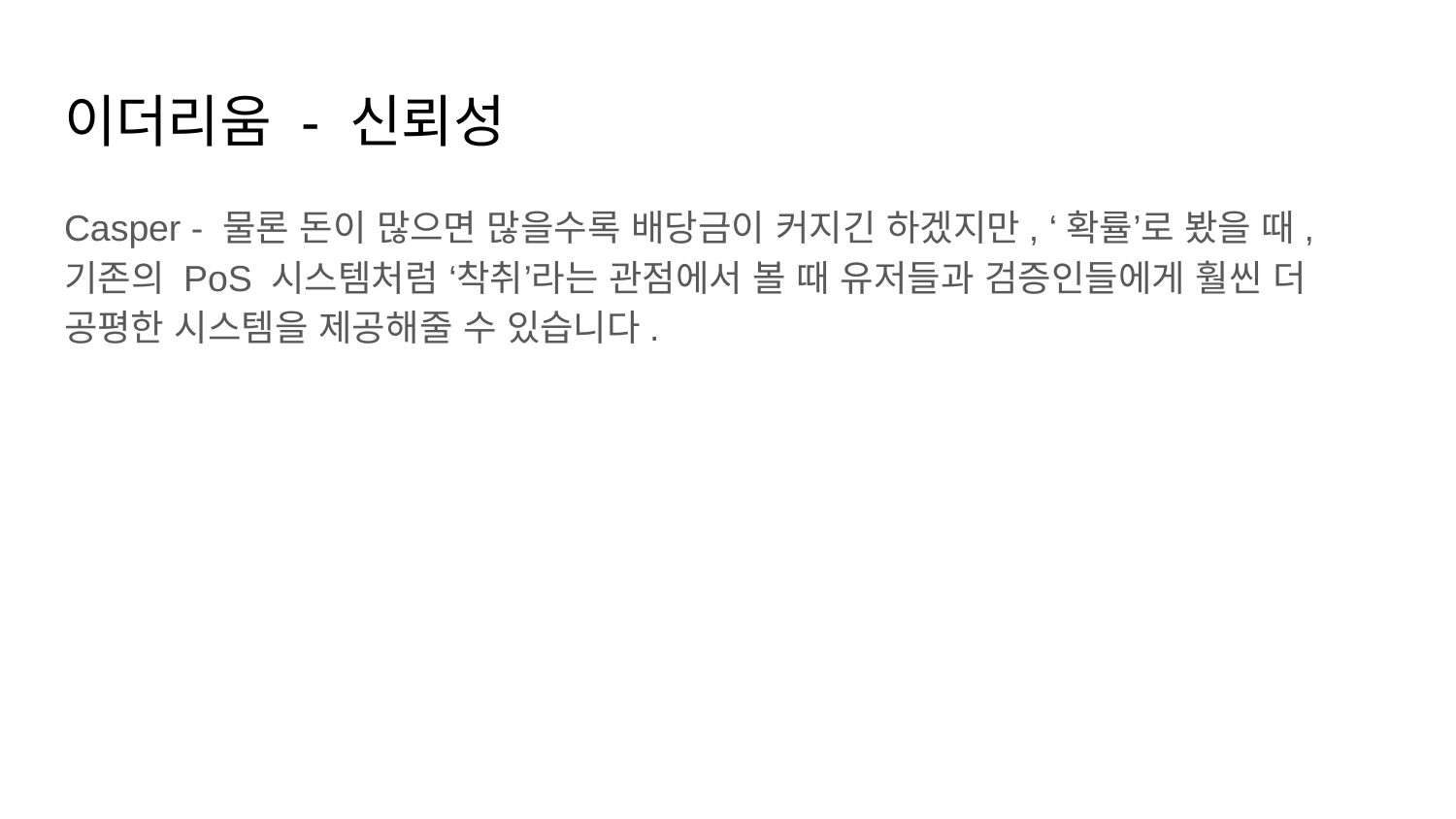

# 이더리움 - 신뢰성
Casper - 물론 돈이 많으면 많을수록 배당금이 커지긴 하겠지만, ‘확률’로 봤을 때, 기존의 PoS 시스템처럼 ‘착취’라는 관점에서 볼 때 유저들과 검증인들에게 훨씬 더 공평한 시스템을 제공해줄 수 있습니다.